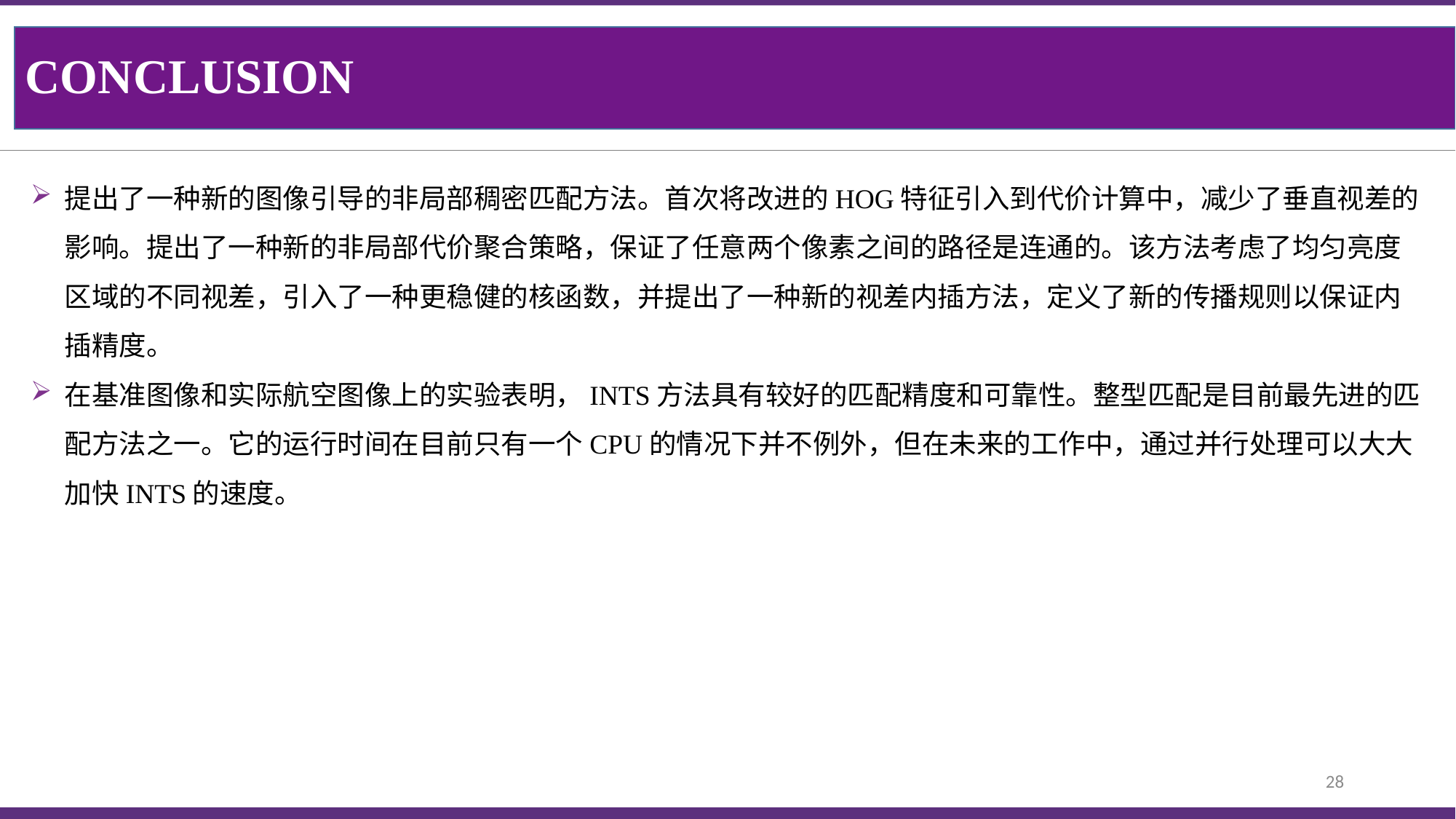

CONCLUSION
提出了一种新的图像引导的非局部稠密匹配方法。首次将改进的HOG特征引入到代价计算中，减少了垂直视差的影响。提出了一种新的非局部代价聚合策略，保证了任意两个像素之间的路径是连通的。该方法考虑了均匀亮度区域的不同视差，引入了一种更稳健的核函数，并提出了一种新的视差内插方法，定义了新的传播规则以保证内插精度。
在基准图像和实际航空图像上的实验表明，INTS方法具有较好的匹配精度和可靠性。整型匹配是目前最先进的匹配方法之一。它的运行时间在目前只有一个CPU的情况下并不例外，但在未来的工作中，通过并行处理可以大大加快INTS的速度。
28